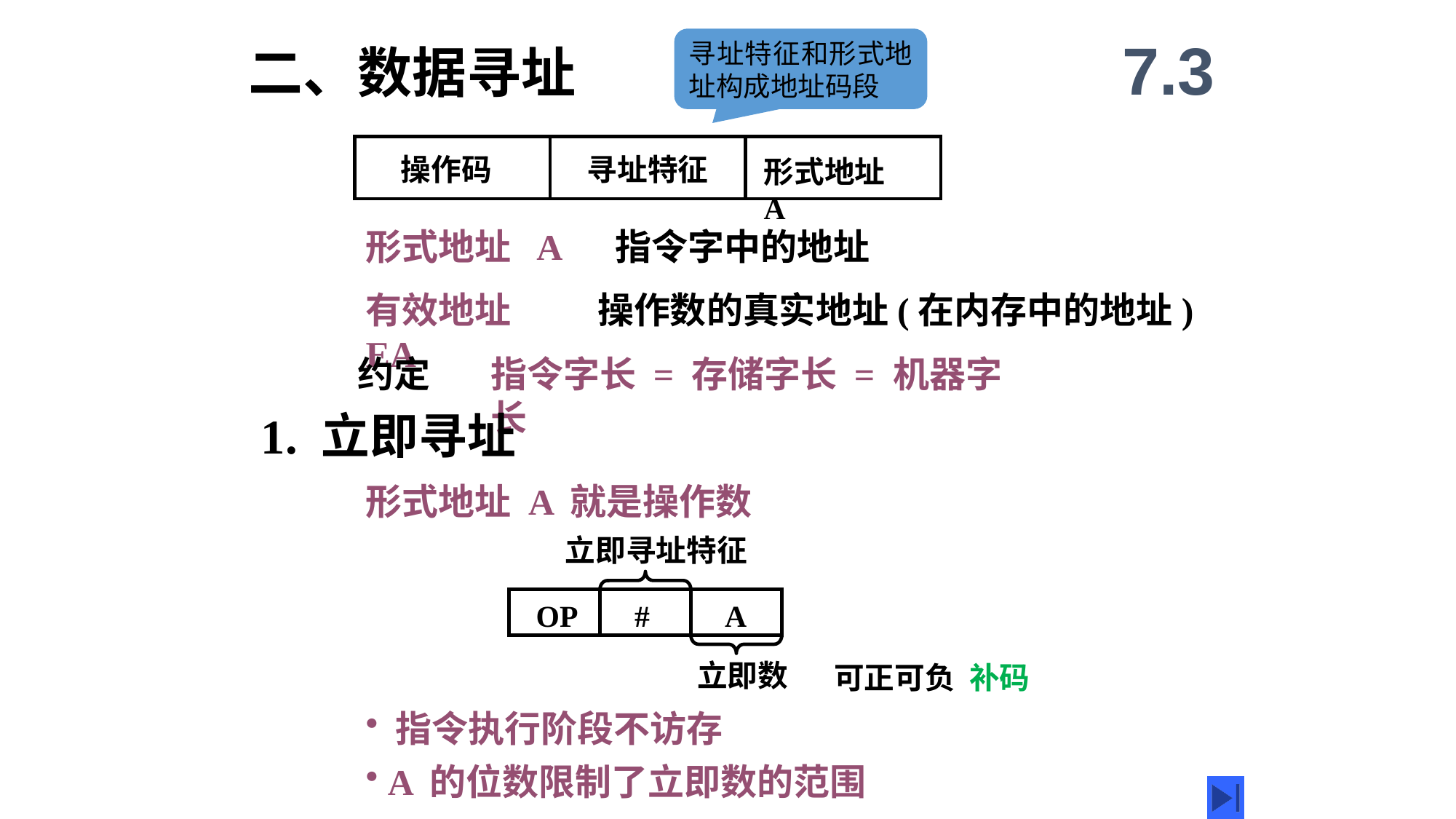

7.3
寻址特征和形式地址构成地址码段
二、数据寻址

操作码
寻址特征
形式地址 A
形式地址  A
指令字中的地址
有效地址 EA
操作数的真实地址(在内存中的地址)
约定
指令字长 = 存储字长 = 机器字长
1. 立即寻址
形式地址 A 就是操作数
立即寻址特征

OP
 #
 A

立即数
 可正可负  补码
 指令执行阶段不访存
 A 的位数限制了立即数的范围